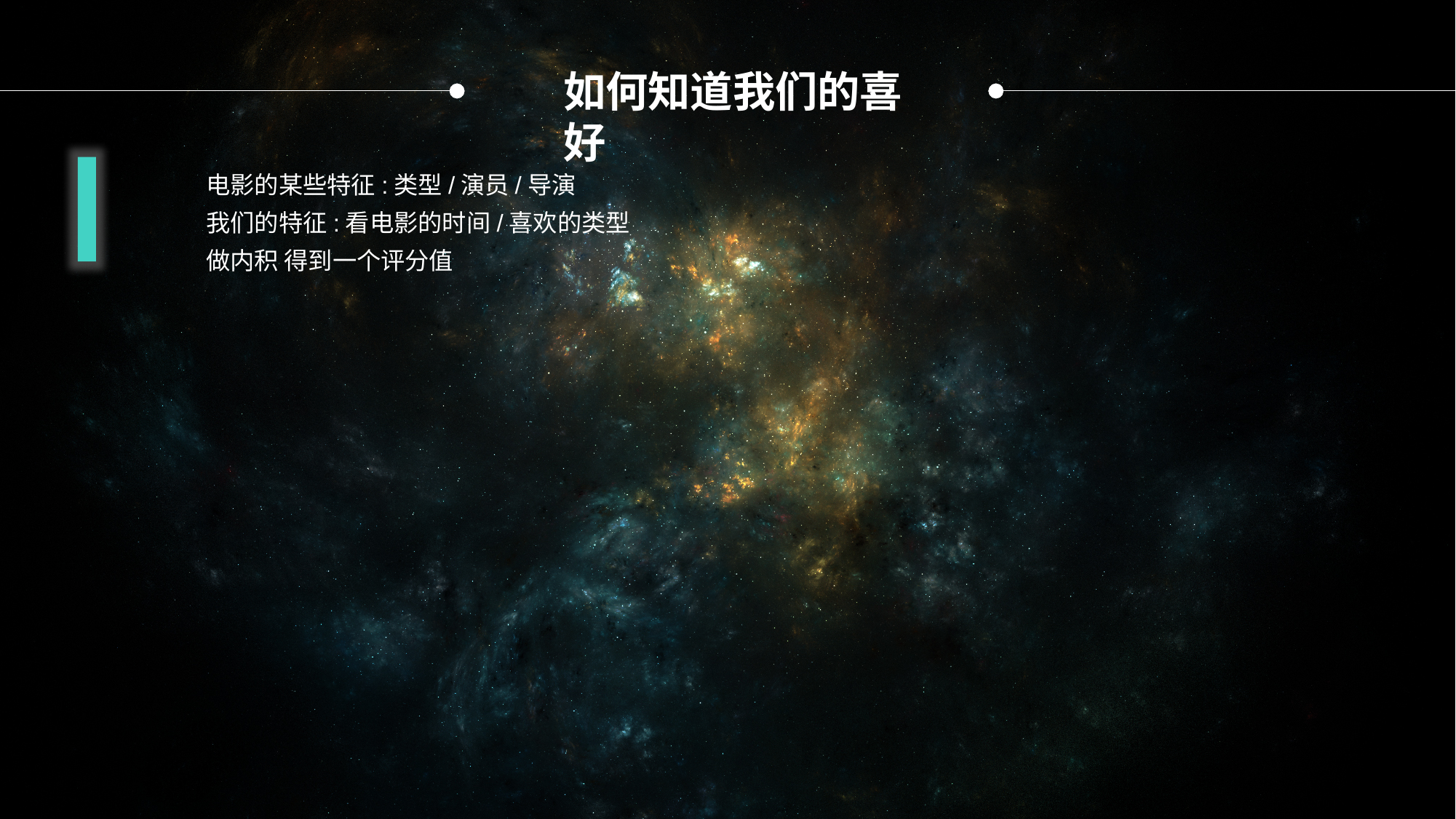

如何知道我们的喜好

电影的某些特征:类型/演员/导演
我们的特征:看电影的时间/喜欢的类型
做内积 得到一个评分值